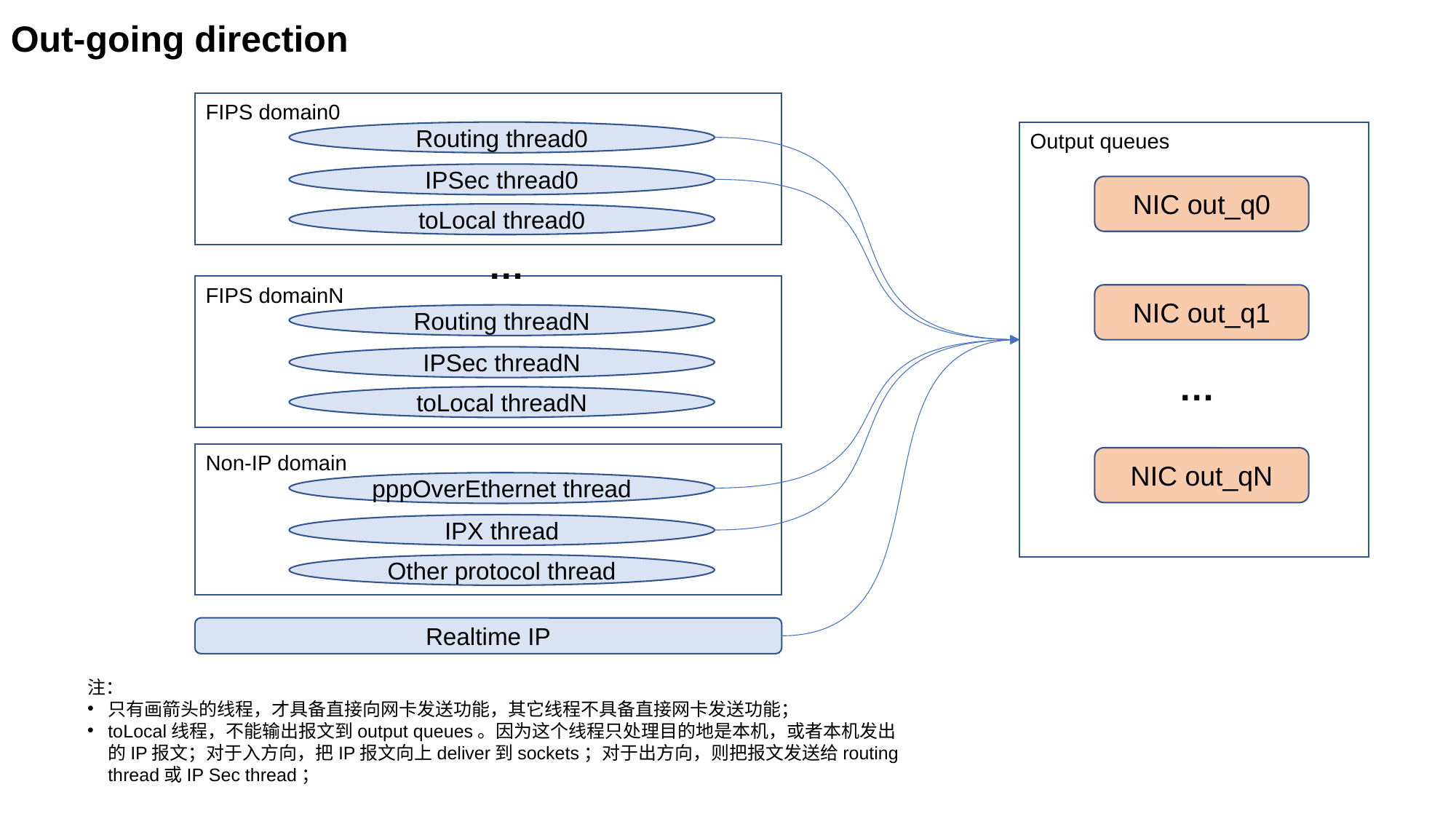

Out-going direction
FIPS domain0
Routing thread0
Output queues
IPSec thread0
NIC out_q0
toLocal thread0
…
FIPS domainN
NIC out_q1
Routing threadN
IPSec threadN
…
toLocal threadN
Non-IP domain
NIC out_qN
pppOverEthernet thread
IPX thread
Other protocol thread
Realtime IP
注：
只有画箭头的线程，才具备直接向网卡发送功能，其它线程不具备直接网卡发送功能；
toLocal线程，不能输出报文到output queues。因为这个线程只处理目的地是本机，或者本机发出的IP报文；对于入方向，把IP报文向上deliver到sockets；对于出方向，则把报文发送给routing thread或IP Sec thread；